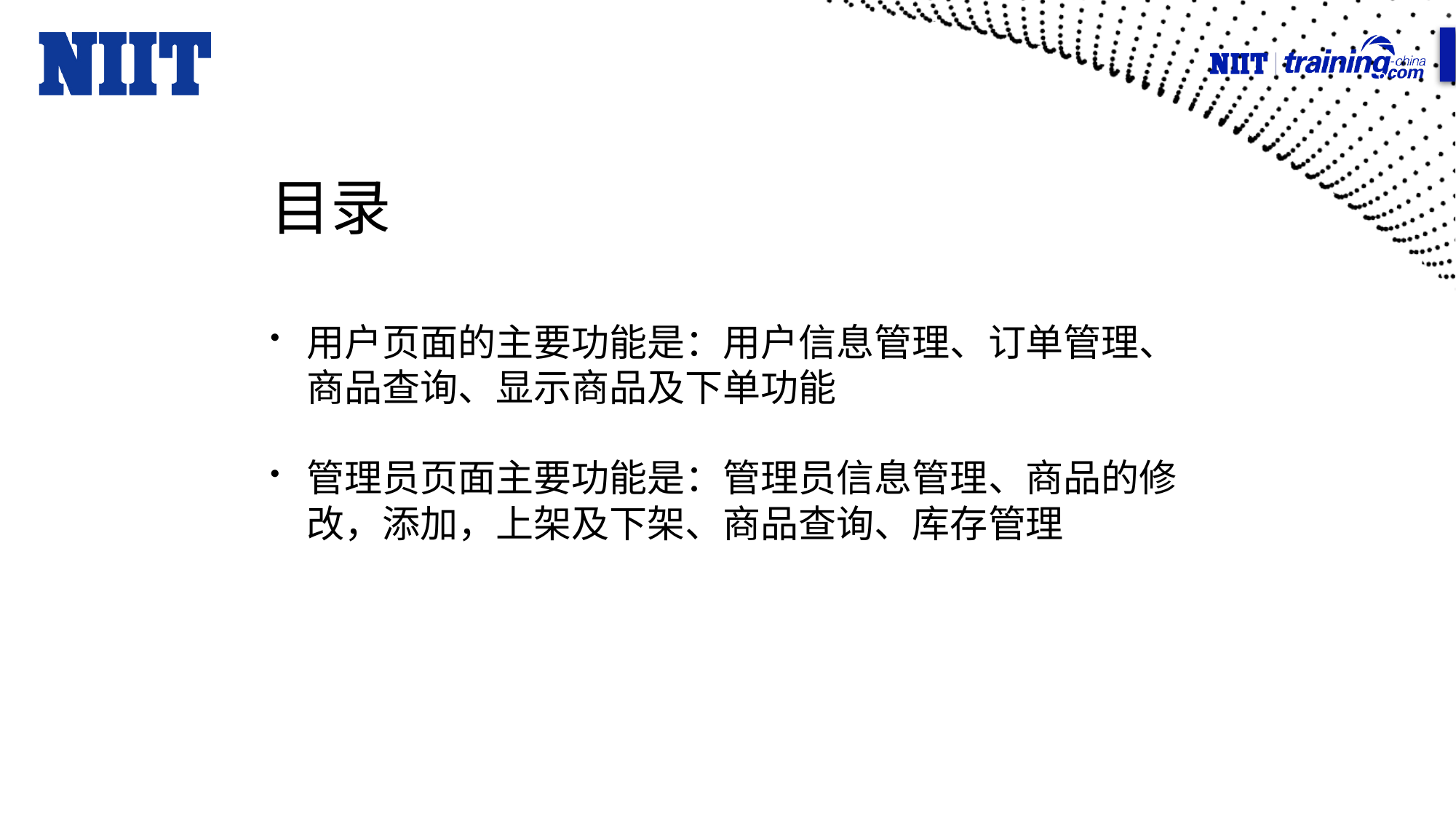

# 目录
用户页面的主要功能是：用户信息管理、订单管理、 商品查询、显示商品及下单功能
管理员页面主要功能是：管理员信息管理、商品的修改，添加，上架及下架、商品查询、库存管理